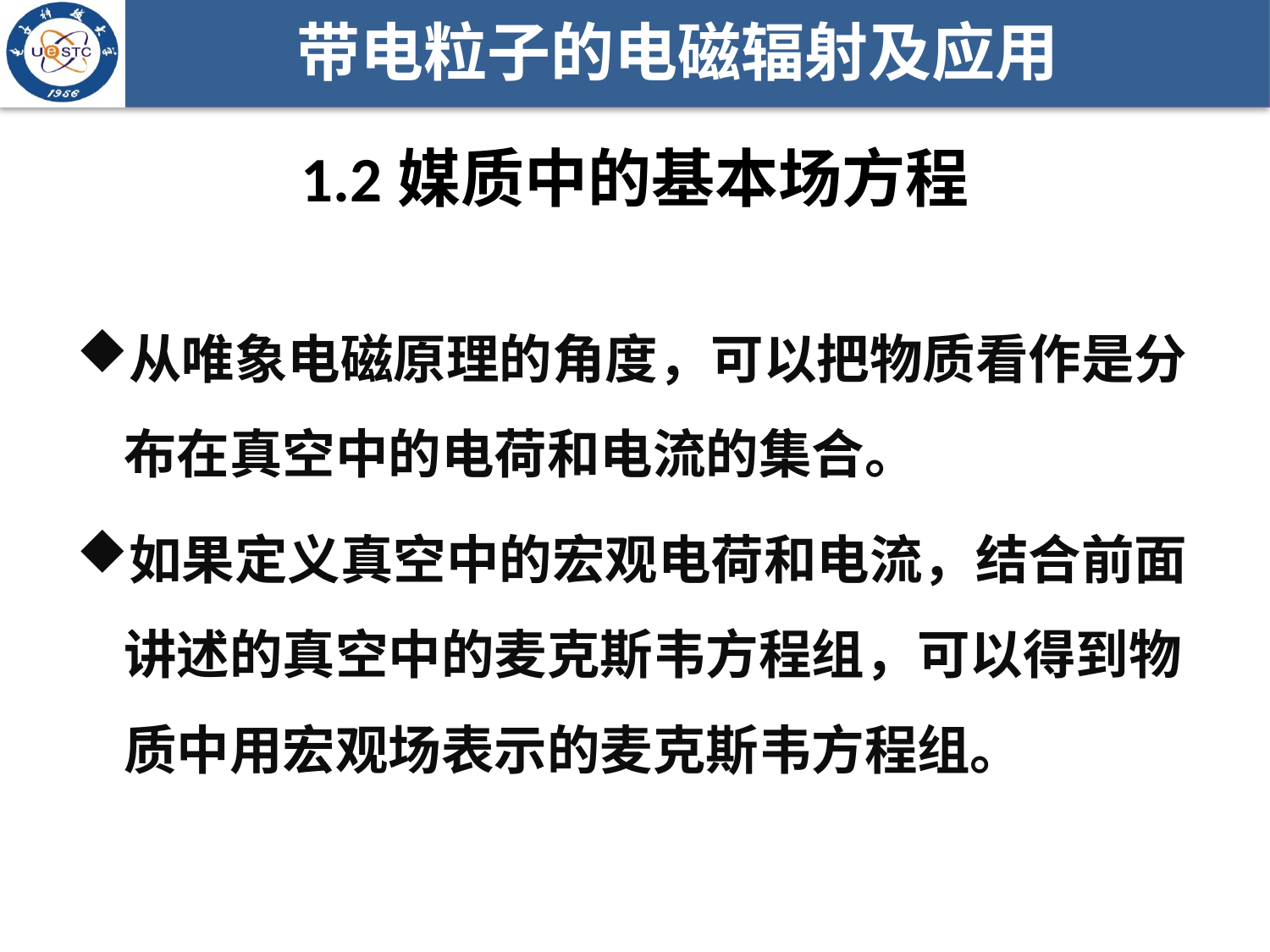

# 1.2媒质中的基本场方程
从唯象电磁原理的角度，可以把物质看作是分布在真空中的电荷和电流的集合。
如果定义真空中的宏观电荷和电流，结合前面讲述的真空中的麦克斯韦方程组，可以得到物质中用宏观场表示的麦克斯韦方程组。